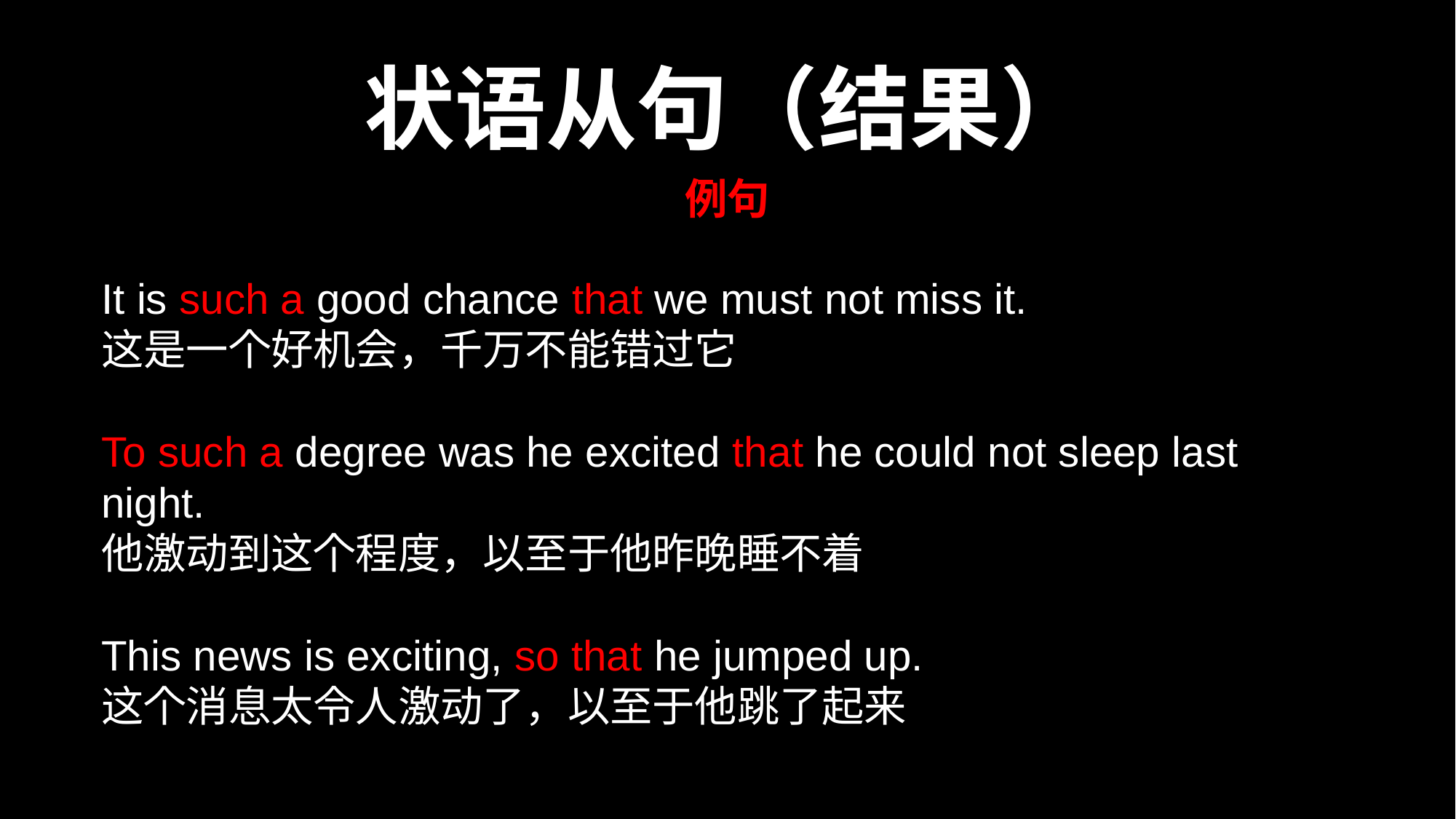

状语从句（结果）
例句
It is such a good chance that we must not miss it.
这是一个好机会，千万不能错过它

To such a degree was he excited that he could not sleep last night.
他激动到这个程度，以至于他昨晚睡不着

This news is exciting, so that he jumped up.
这个消息太令人激动了，以至于他跳了起来